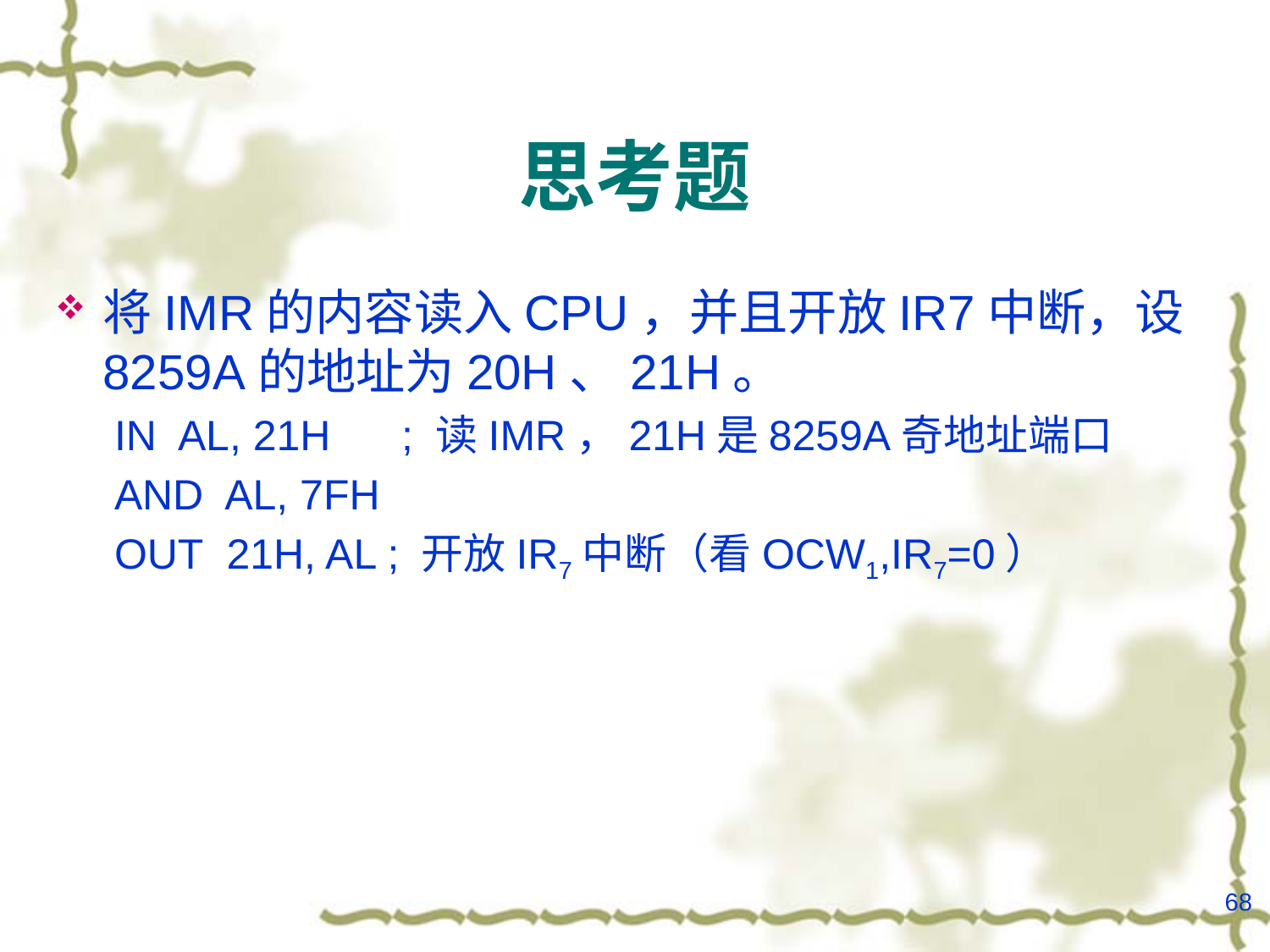

# 思考题
将IMR的内容读入CPU，并且开放IR7中断，设8259A的地址为20H、21H。
     IN  AL, 21H      ; 读IMR，21H是8259A奇地址端口
     AND  AL, 7FH
     OUT  21H, AL ; 开放IR7中断（看OCW1,IR7=0）
68